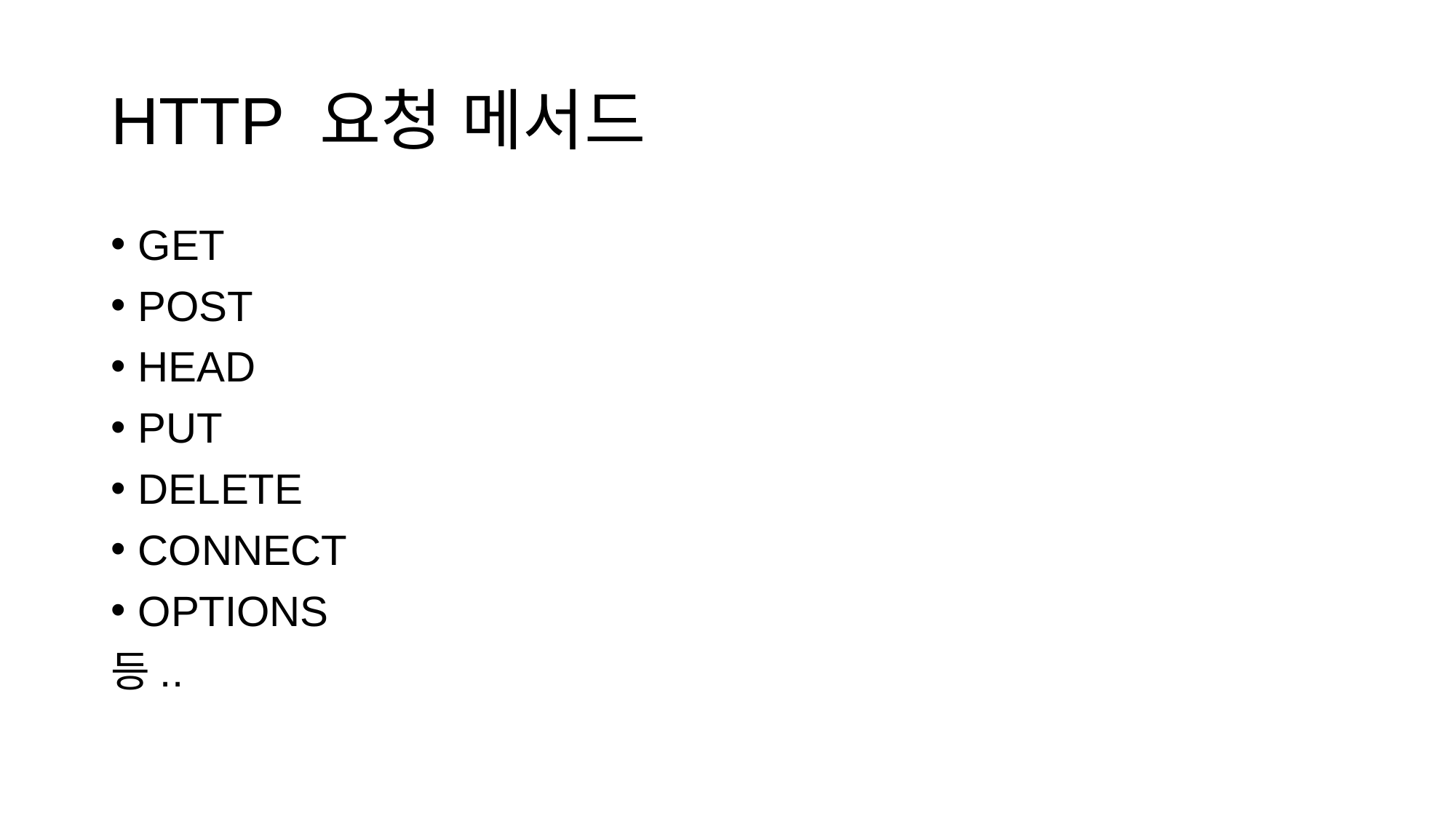

# HTTP 요청 메서드
GET
POST
HEAD
PUT
DELETE
CONNECT
OPTIONS
등..